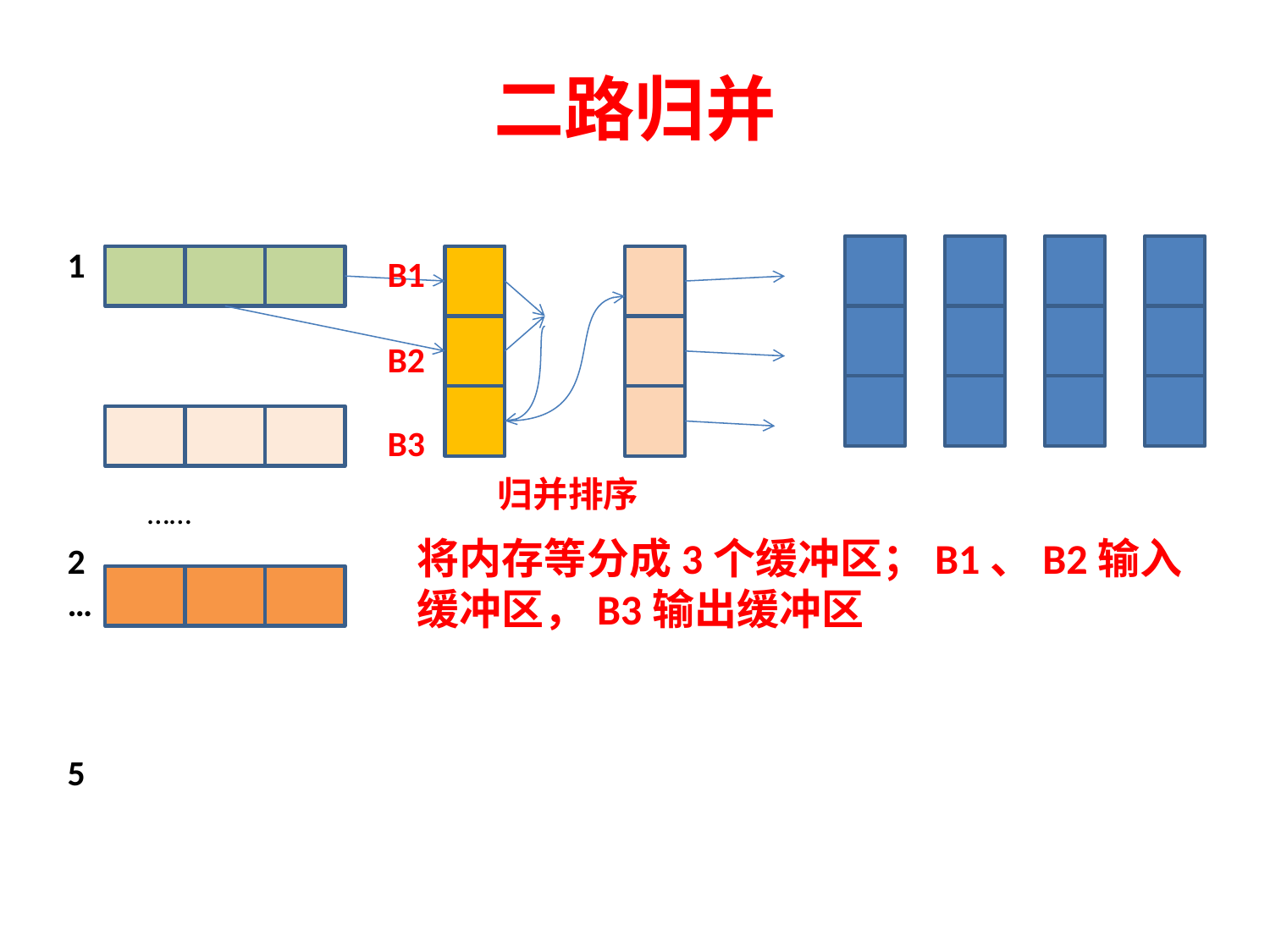

# 二路归并

1

2
…

       5

B1

B2

B3

归并排序
……
将内存等分成3个缓冲区；B1、B2输入缓冲区，B3输出缓冲区